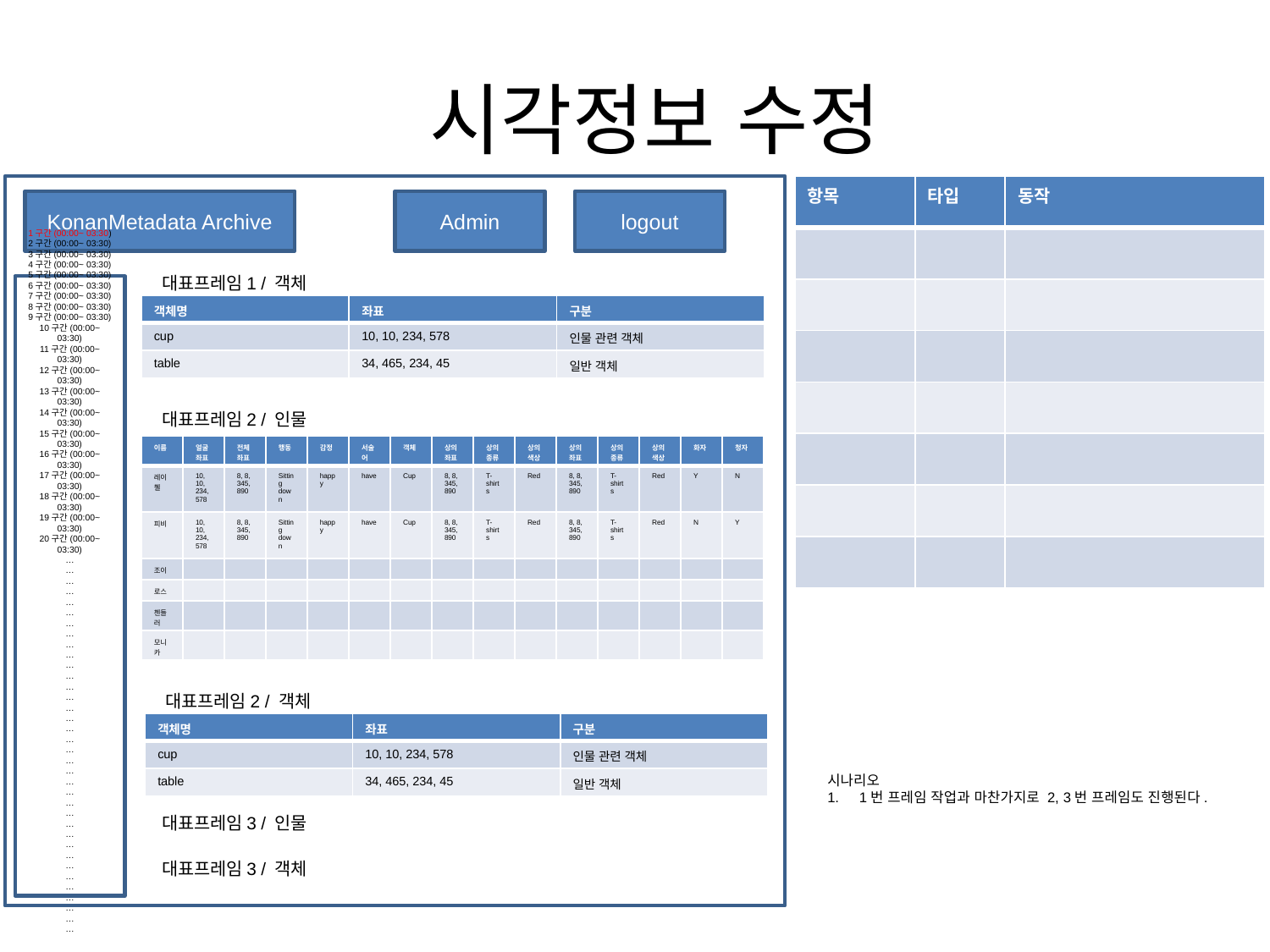

# 시각정보 수정

| 항목 | 타입 | 동작 |
| --- | --- | --- |
|  |  |  |
|  |  |  |
|  |  |  |
|  |  |  |
|  |  |  |
|  |  |  |
|  |  |  |
KonanMetadata Archive
Admin
logout
대표프레임1 / 객체
1구간(00:00~ 03:30)
2구간(00:00~ 03:30)
3구간(00:00~ 03:30)
4구간(00:00~ 03:30)
5구간(00:00~ 03:30)
6구간(00:00~ 03:30)
7구간(00:00~ 03:30)
8구간(00:00~ 03:30)
9구간(00:00~ 03:30)
10구간(00:00~ 03:30)
11구간(00:00~ 03:30)
12구간(00:00~ 03:30)
13구간(00:00~ 03:30)
14구간(00:00~ 03:30)
15구간(00:00~ 03:30)
16구간(00:00~ 03:30)
17구간(00:00~ 03:30)
18구간(00:00~ 03:30)
19구간(00:00~ 03:30)
20구간(00:00~ 03:30)
…
…
…
…
…
…
…
…
…
…
…
…
…
…
…
…
…
…
…
…
…
…
…
…
…
…
…
…
…
…
…
…
…
…
…
…

| 객체명 | 좌표 | 구분 |
| --- | --- | --- |
| cup | 10, 10, 234, 578 | 인물 관련 객체 |
| table | 34, 465, 234, 45 | 일반 객체 |
대표프레임2 / 인물
| 이름 | 얼굴좌표 | 전체좌표 | 행동 | 감정 | 서술어 | 객체 | 상의좌표 | 상의종류 | 상의색상 | 상의좌표 | 상의종류 | 상의색상 | 화자 | 청자 |
| --- | --- | --- | --- | --- | --- | --- | --- | --- | --- | --- | --- | --- | --- | --- |
| 레이첼 | 10, 10, 234, 578 | 8, 8, 345, 890 | Sitting down | happy | have | Cup | 8, 8, 345, 890 | T-shirts | Red | 8, 8, 345, 890 | T-shirts | Red | Y | N |
| 피비 | 10, 10, 234, 578 | 8, 8, 345, 890 | Sitting down | happy | have | Cup | 8, 8, 345, 890 | T-shirts | Red | 8, 8, 345, 890 | T-shirts | Red | N | Y |
| 조이 |  |  |  |  |  |  |  |  |  |  |  |  |  |  |
| 로스 |  |  |  |  |  |  |  |  |  |  |  |  |  |  |
| 첸들러 |  |  |  |  |  |  |  |  |  |  |  |  |  |  |
| 모니카 |  |  |  |  |  |  |  |  |  |  |  |  |  |  |
대표프레임2 / 객체
| 객체명 | 좌표 | 구분 |
| --- | --- | --- |
| cup | 10, 10, 234, 578 | 인물 관련 객체 |
| table | 34, 465, 234, 45 | 일반 객체 |
시나리오
1번 프레임 작업과 마찬가지로 2, 3번 프레임도 진행된다.
대표프레임3 / 인물
대표프레임3 / 객체